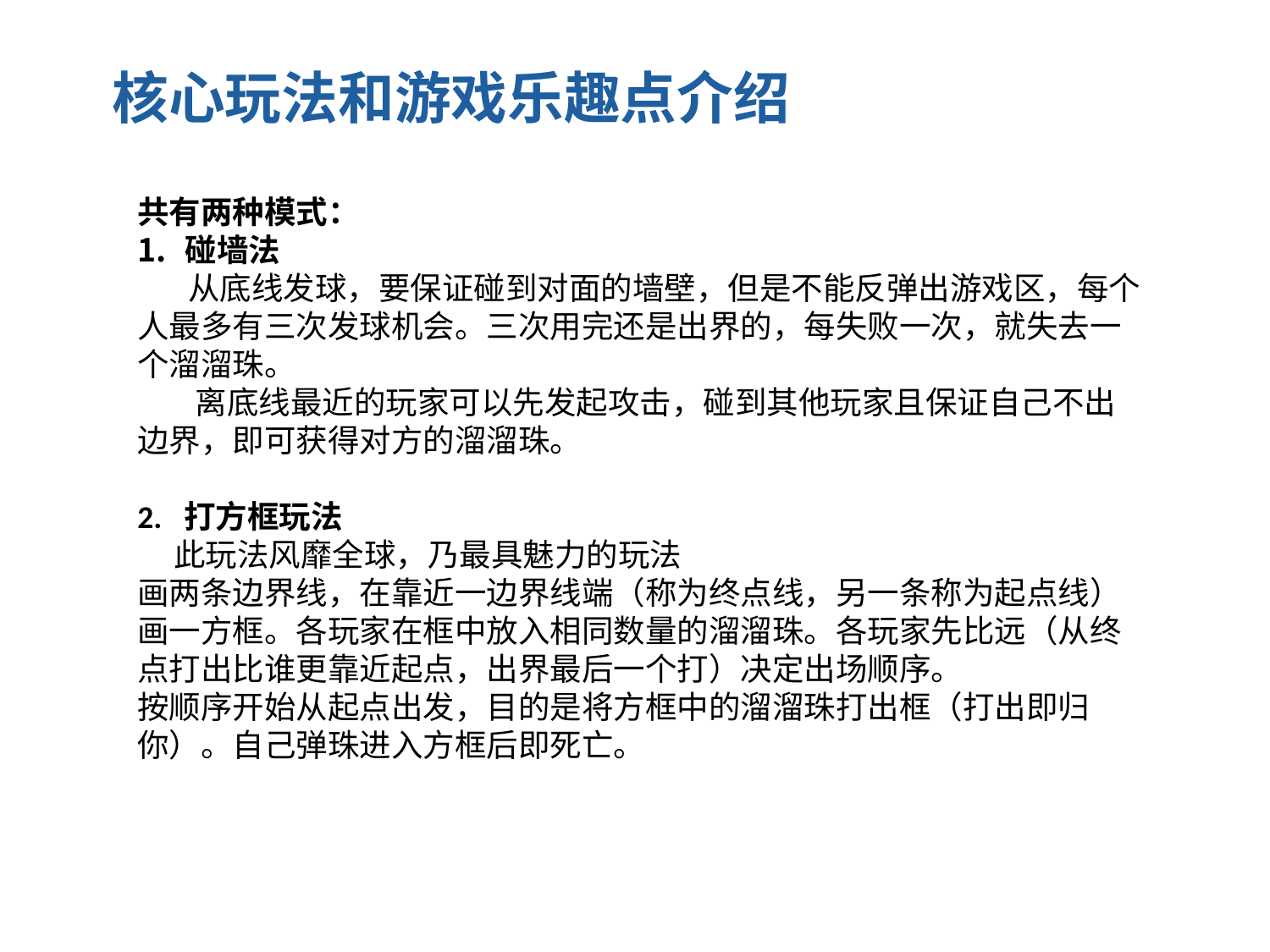

核心玩法和游戏乐趣点介绍

共有两种模式：
碰墙法
      从底线发球，要保证碰到对面的墙壁，但是不能反弹出游戏区，每个人最多有三次发球机会。三次用完还是出界的，每失败一次，就失去一个溜溜珠。
       离底线最近的玩家可以先发起攻击，碰到其他玩家且保证自己不出边界，即可获得对方的溜溜珠。

2.  打方框玩法
    此玩法风靡全球，乃最具魅力的玩法
画两条边界线，在靠近一边界线端（称为终点线，另一条称为起点线）画一方框。各玩家在框中放入相同数量的溜溜珠。各玩家先比远（从终点打出比谁更靠近起点，出界最后一个打）决定出场顺序。
按顺序开始从起点出发，目的是将方框中的溜溜珠打出框（打出即归你）。自己弹珠进入方框后即死亡。